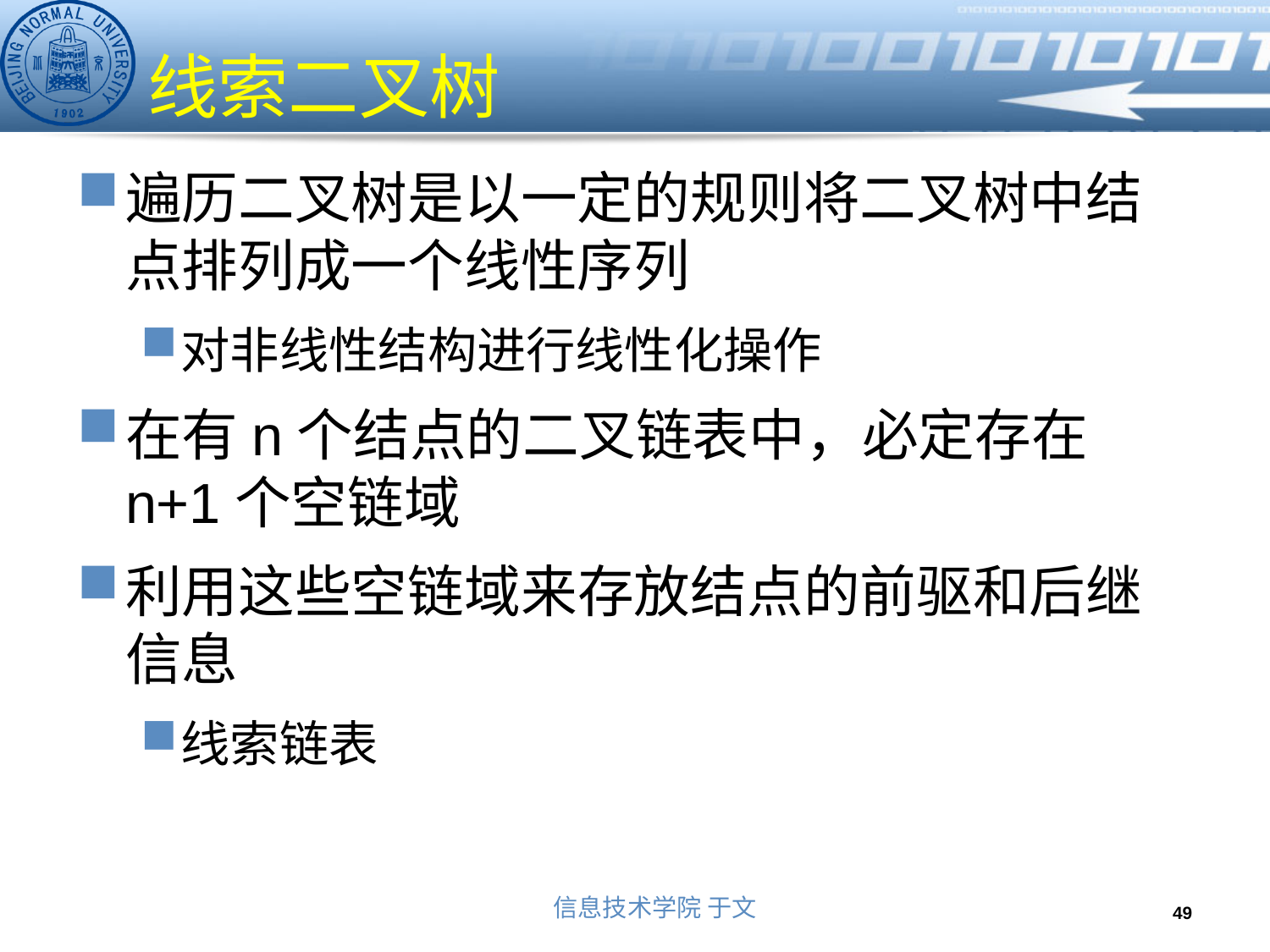

# 线索二叉树
遍历二叉树是以一定的规则将二叉树中结点排列成一个线性序列
对非线性结构进行线性化操作
在有n个结点的二叉链表中，必定存在n+1个空链域
利用这些空链域来存放结点的前驱和后继信息
线索链表

49